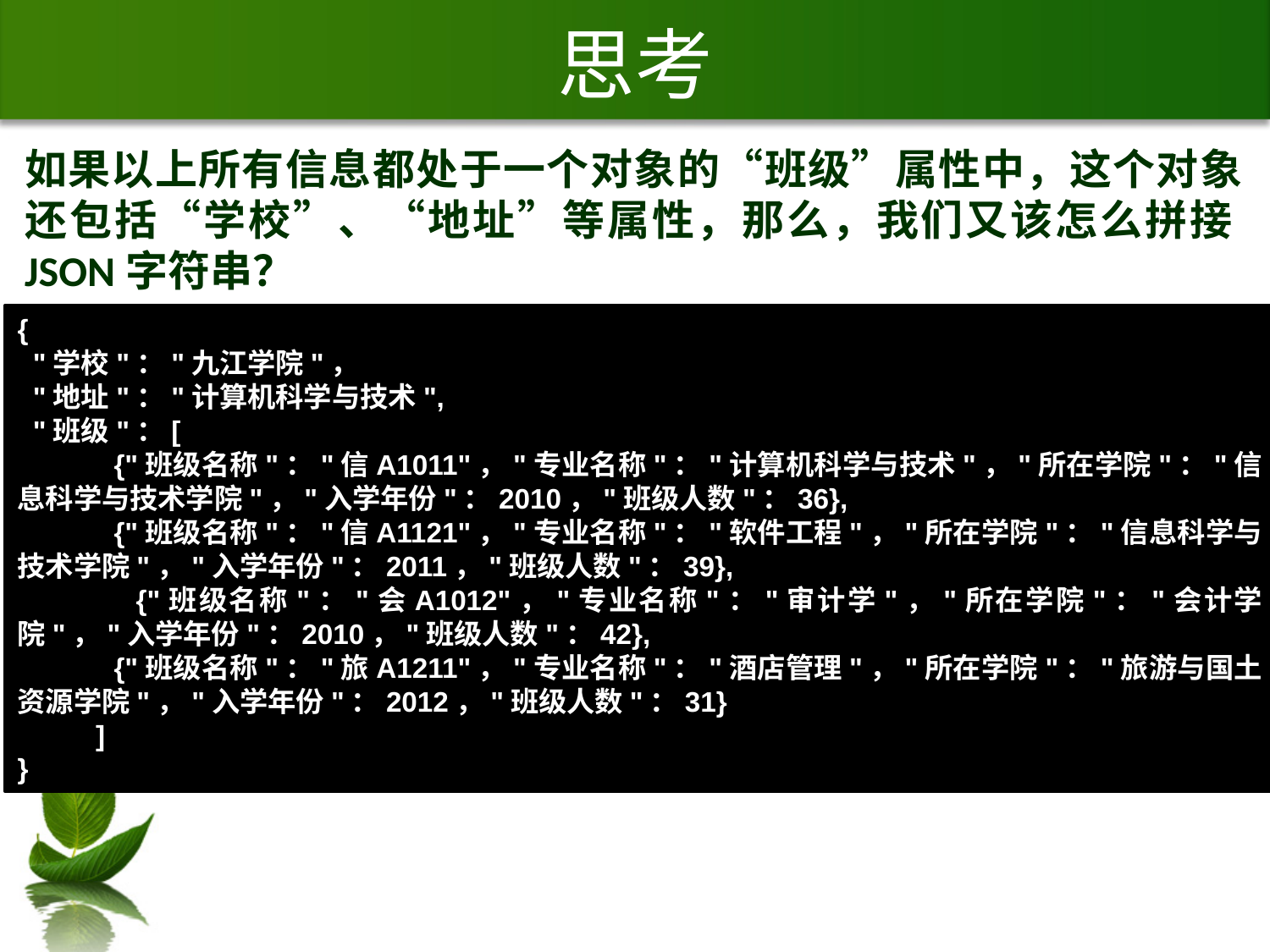

# 思考
如果以上所有信息都处于一个对象的“班级”属性中，这个对象还包括“学校”、“地址”等属性，那么，我们又该怎么拼接JSON字符串？
{
  "学校"："九江学院"，
  "地址"："计算机科学与技术",
  "班级"：[
            {"班级名称"："信A1011"，"专业名称"："计算机科学与技术"，"所在学院"："信息科学与技术学院"，"入学年份"：2010，"班级人数"：36},
            {"班级名称"："信A1121"，"专业名称"："软件工程"，"所在学院"："信息科学与技术学院"，"入学年份"：2011，"班级人数"：39},
            {"班级名称"："会A1012"，"专业名称"："审计学"，"所在学院"："会计学院"，"入学年份"：2010，"班级人数"：42},
            {"班级名称"："旅A1211"，"专业名称"："酒店管理"，"所在学院"："旅游与国土资源学院"，"入学年份"：2012，"班级人数"：31}
          ]
}